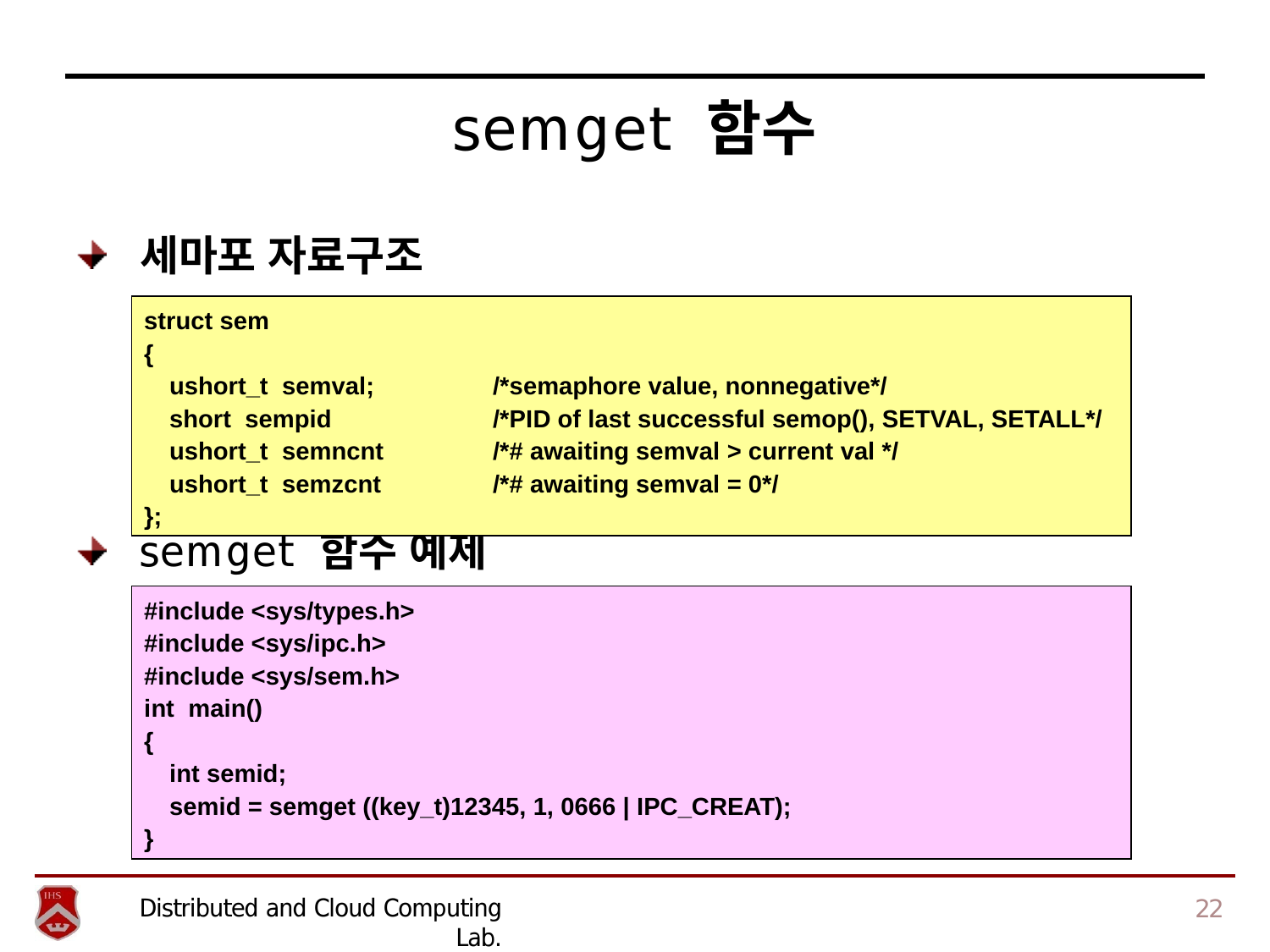

# semget 함수
세마포 자료구조

semget 함수 예제
struct sem
{
	ushort_t  semval;	/*semaphore value, nonnegative*/
	short  sempid	/*PID of last successful semop(), SETVAL, SETALL*/
	ushort_t  semncnt	/*# awaiting semval > current val */
	ushort_t  semzcnt	/*# awaiting semval = 0*/
};
#include <sys/types.h>
#include <sys/ipc.h>
#include <sys/sem.h>
int  main()
{
	int semid;
	semid = semget ((key_t)12345, 1, 0666 | IPC_CREAT);
}
22